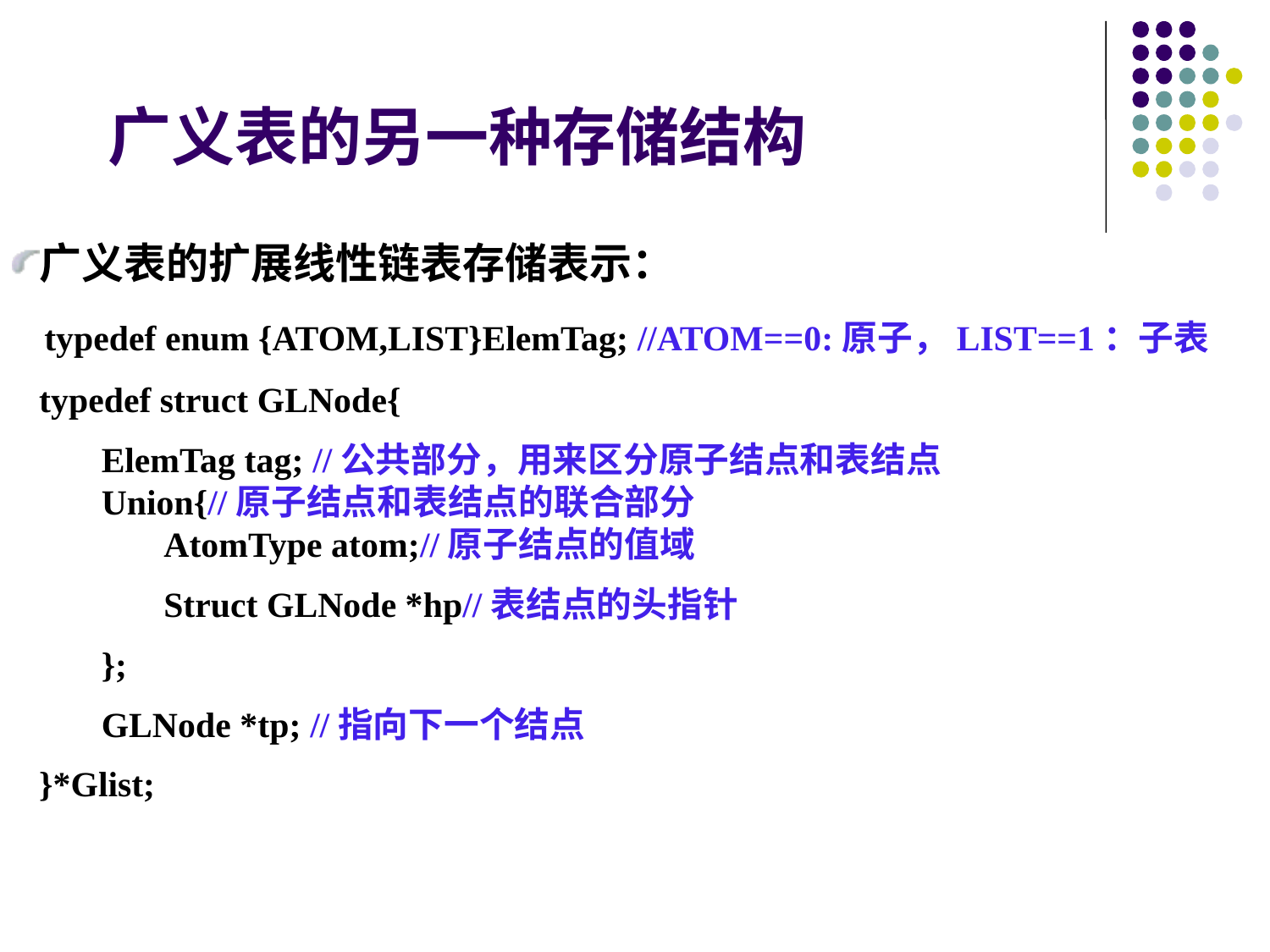

# 广义表的另一种存储结构
广义表的扩展线性链表存储表示：
   typedef enum {ATOM,LIST}ElemTag; //ATOM==0:原子，LIST==1：子表
   typedef struct GLNode{
          ElemTag tag; //公共部分，用来区分原子结点和表结点
          Union{//原子结点和表结点的联合部分
                 AtomType atom;//原子结点的值域
                 Struct GLNode *hp//表结点的头指针
          };
          GLNode *tp; //指向下一个结点
   }*Glist;